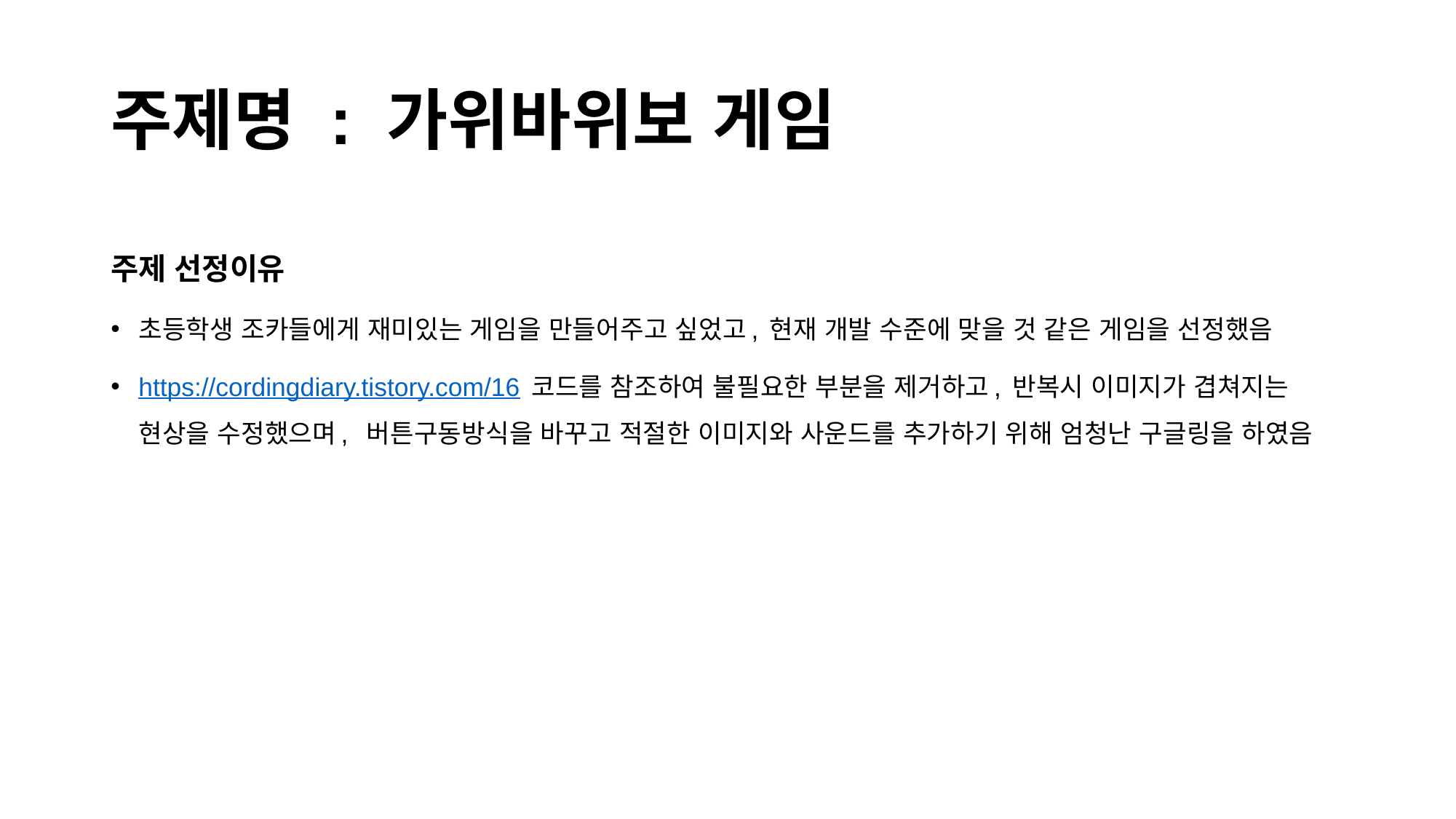

# 주제명 : 가위바위보 게임
주제 선정이유
초등학생 조카들에게 재미있는 게임을 만들어주고 싶었고, 현재 개발 수준에 맞을 것 같은 게임을 선정했음
https://cordingdiary.tistory.com/16 코드를 참조하여 불필요한 부분을 제거하고, 반복시 이미지가 겹쳐지는 현상을 수정했으며,  버튼구동방식을 바꾸고 적절한 이미지와 사운드를 추가하기 위해 엄청난 구글링을 하였음